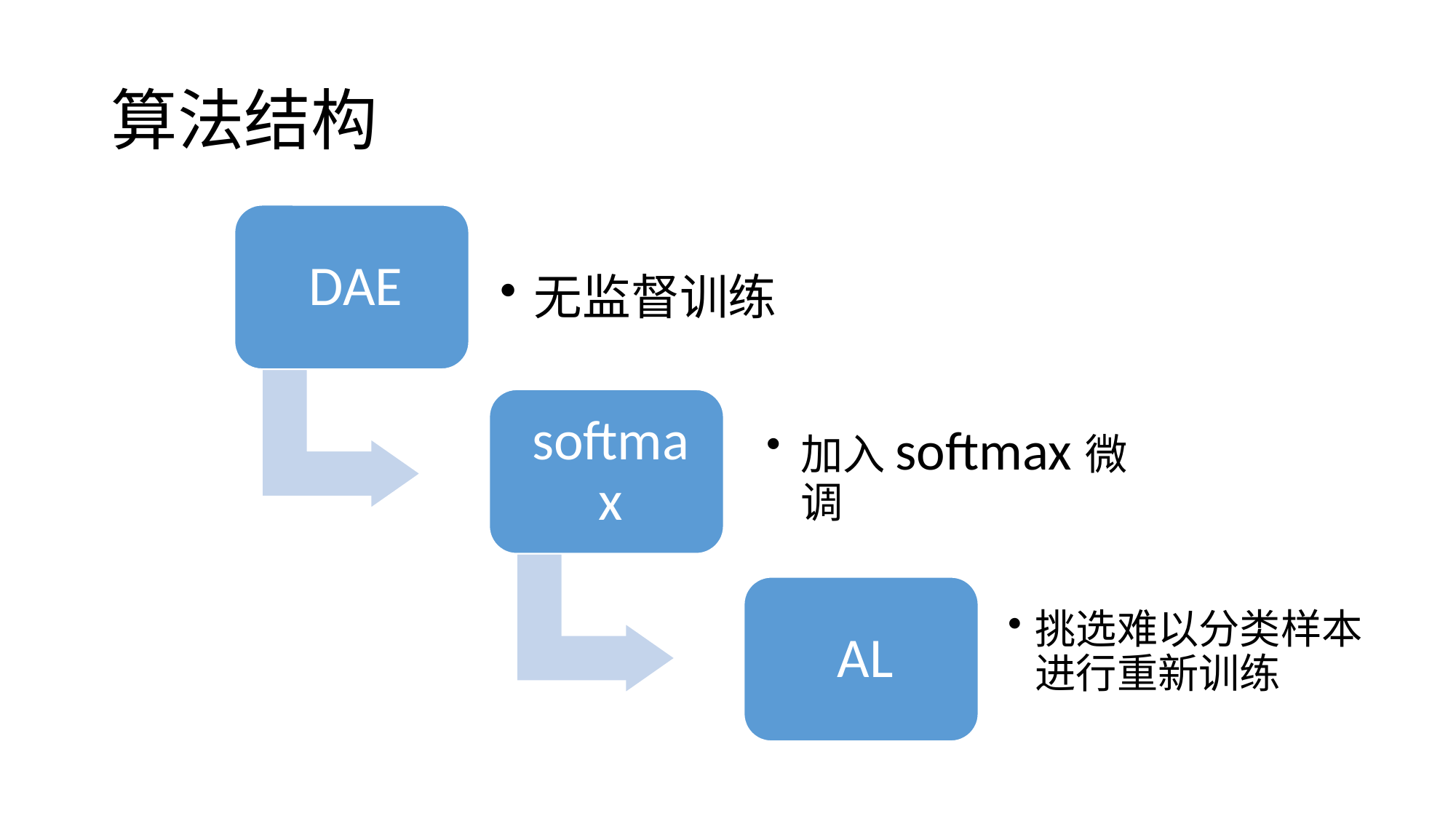

# 算法结构
DAE
无监督训练
softmax
加入softmax微调
AL
挑选难以分类样本进行重新训练